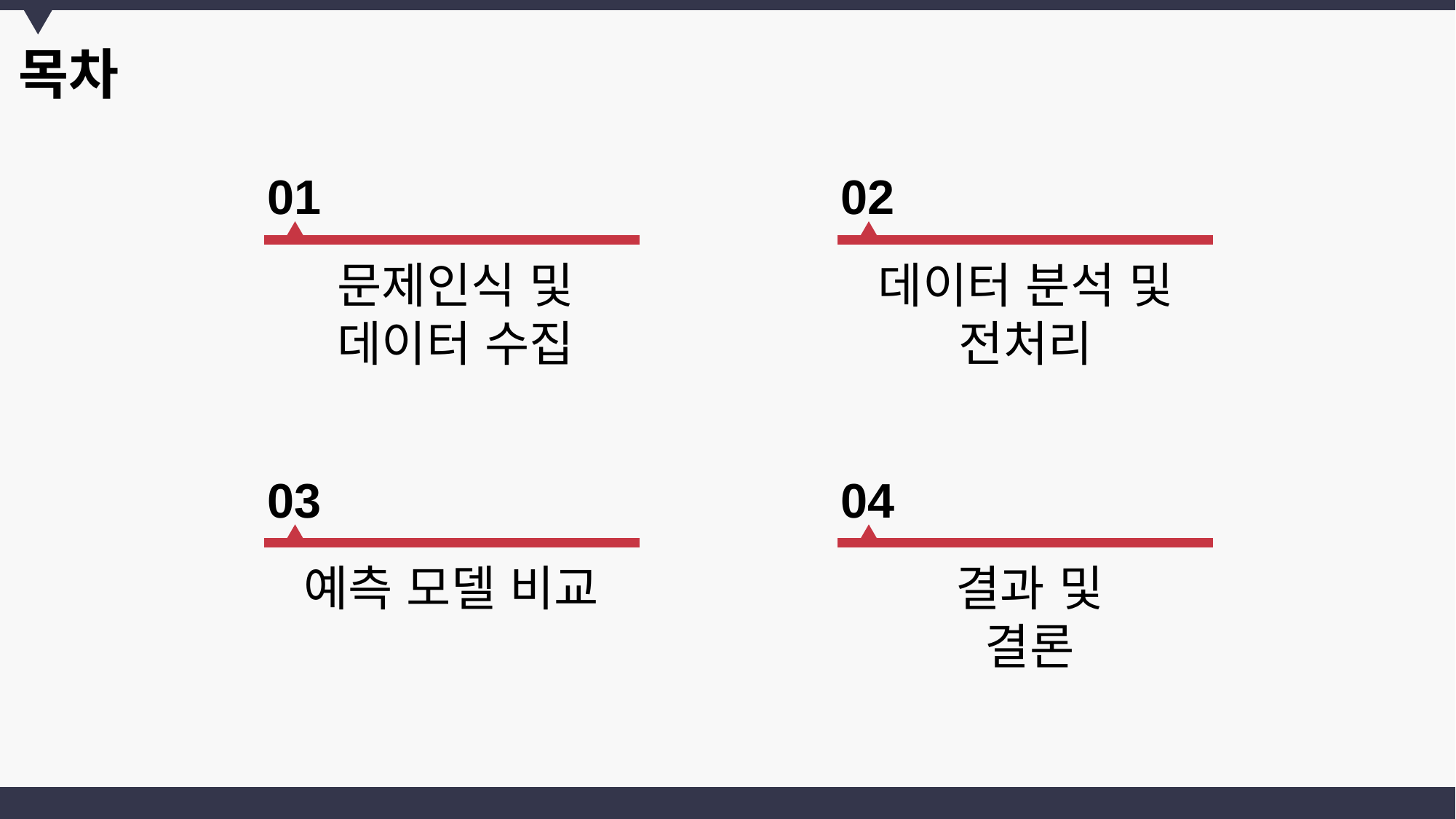

목차
01

문제인식 및 데이터 수집
02

데이터 분석 및
전처리
03

예측 모델 비교
04

결과 및 결론